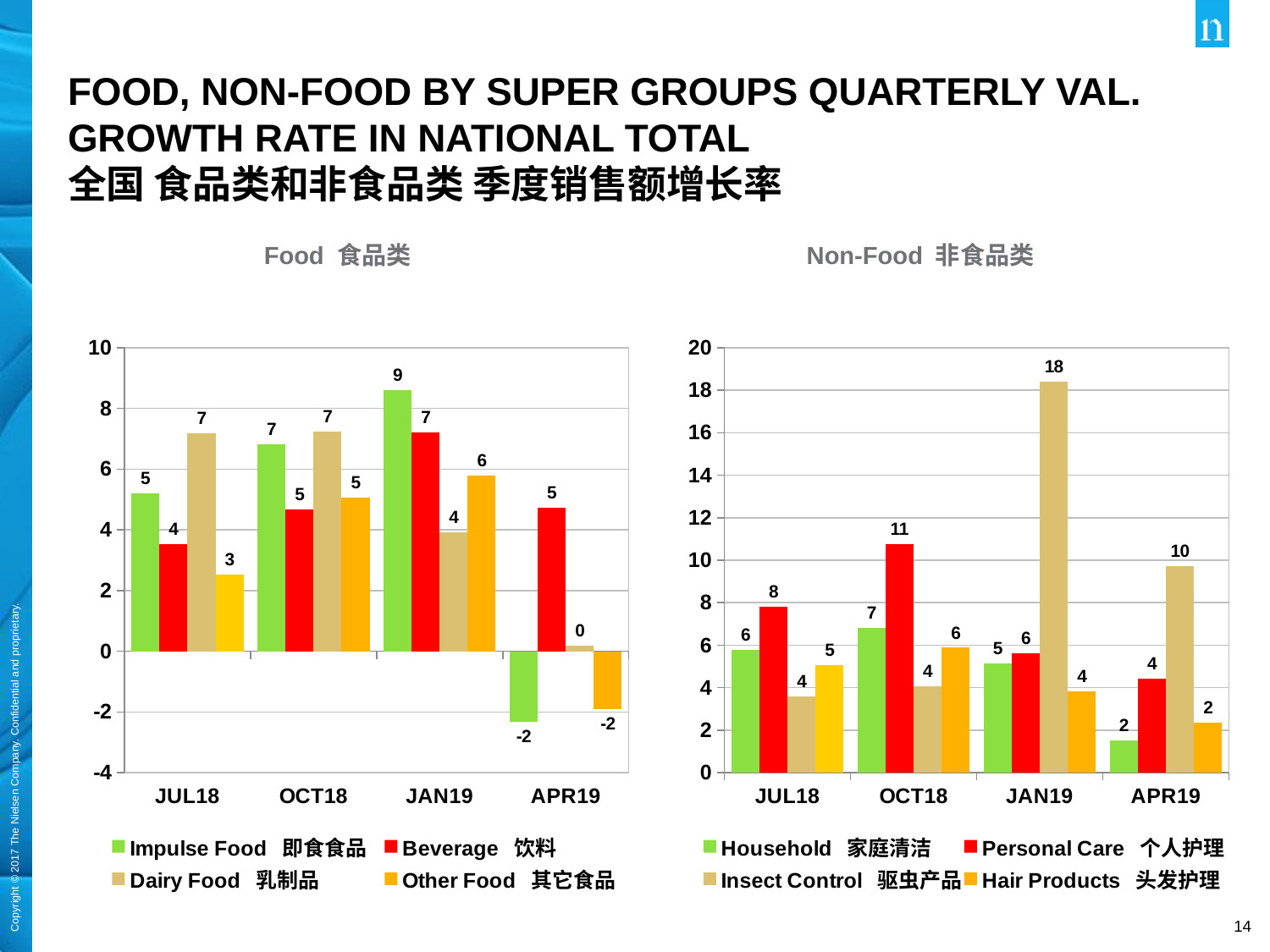

# Food, Non-Food by Super Groups Quarterly Val. Growth Rate in National Total 全国 食品类和非食品类 季度销售额增长率
Food 食品类
Non-Food 非食品类

### Chart

| Category | Impulse Food  即食食品 | Beverage  饮料 | Dairy Food  乳制品 | Other Food  其它食品 |
|---|---|---|---|---|
| JUL18 | 5.21597659 | 3.526587566 | 7.166947665 | 2.515089549 |
| OCT18 | 6.823141476 | 4.681620702 | 7.229813822 | 5.050473072 |
| JAN19 | 8.605598094 | 7.206091754 | 3.9067756 | 5.782537607 |
| APR19 | -2.317443066 | 4.719588377 | 0.195902031 | -1.904994885 |

### Chart

| Category | Household  家庭清洁 | Personal Care  个人护理 | Insect Control  驱虫产品 | Hair Products  头发护理 |
|---|---|---|---|---|
| JUL18 | 5.793129538 | 7.815228063 | 3.580293736 | 5.059284762 |
| OCT18 | 6.822223416 | 10.746110943 | 4.070058048 | 5.881381821 |
| JAN19 | 5.133126932 | 5.610416466 | 18.386900815 | 3.844234937 |
| APR19 | 1.509867425 | 4.427147145 | 9.720597138 | 2.372000207 |